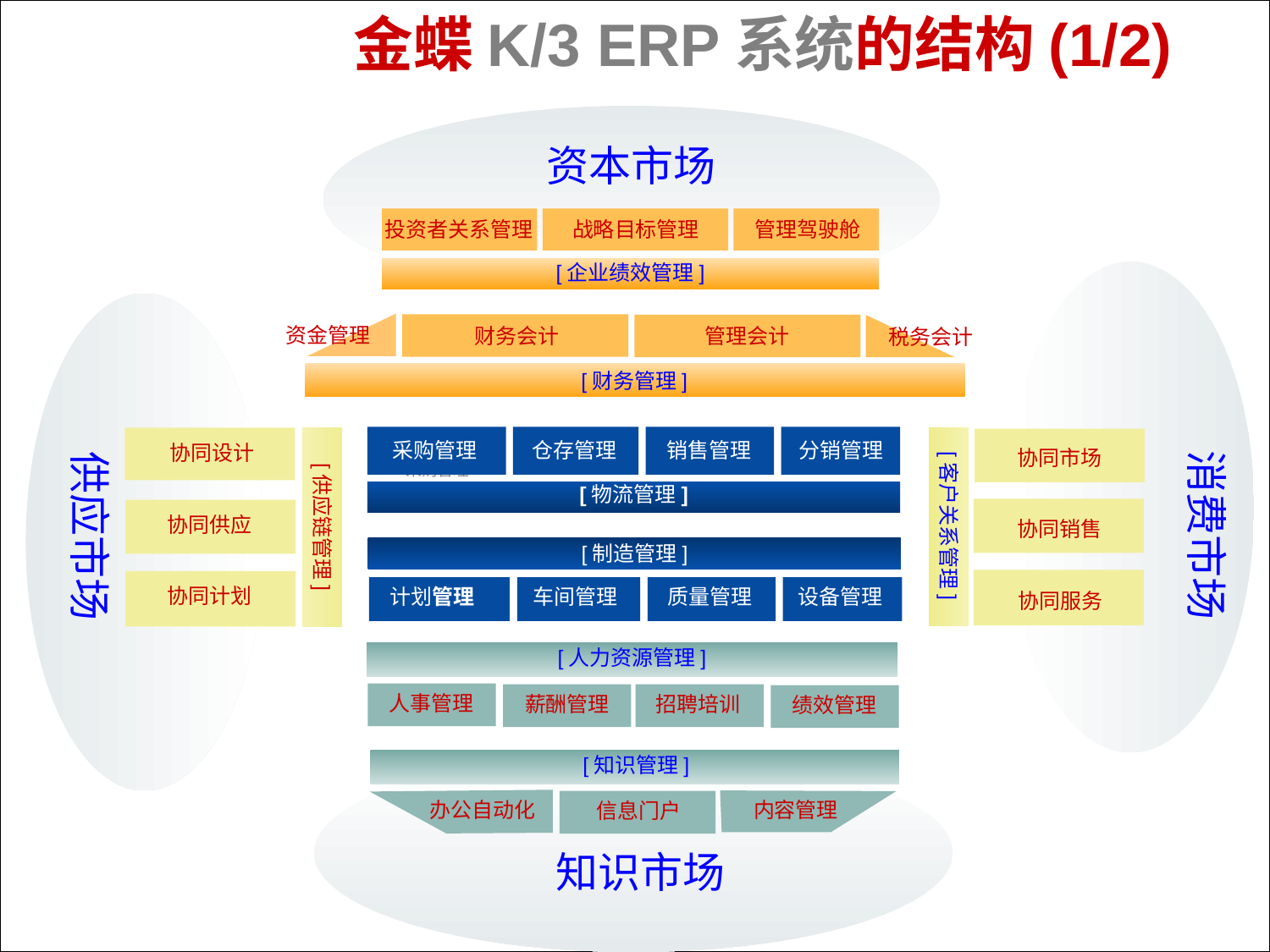

# 金蝶K/3 ERP系统的结构(1/2)
资本市场
投资者关系管理
战略目标管理
管理驾驶舱

[企业绩效管理]

财务会计
管理会计

税务会计

资金管理
[财务管理]

协同市场
[客户关系管理]
协同设计
[供应链管理]

采购管理
仓存管理
销售管理
分销管理
采购管理
消费市场
供应市场
[物流管理]

协同销售
协同供应

[制造管理]

计划管理
车间管理
质量管理
设备管理
协同计划
协同服务

[人力资源管理]

人事管理
薪酬管理
招聘培训
绩效管理

[知识管理]

办公自动化
内容管理
信息门户

知识市场
10